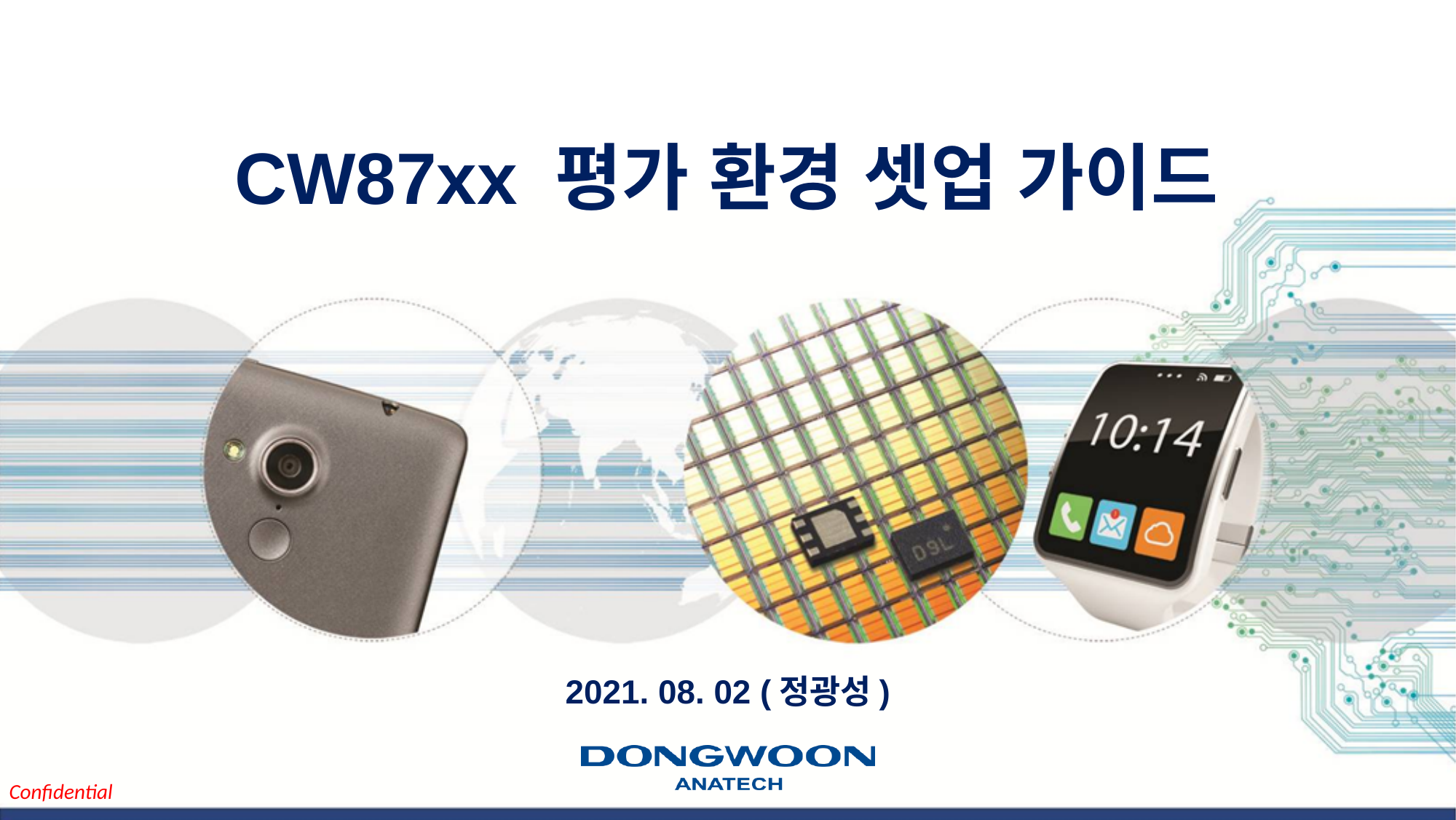

# CW87xx 평가 환경 셋업 가이드
2021. 08. 02 (정광성)